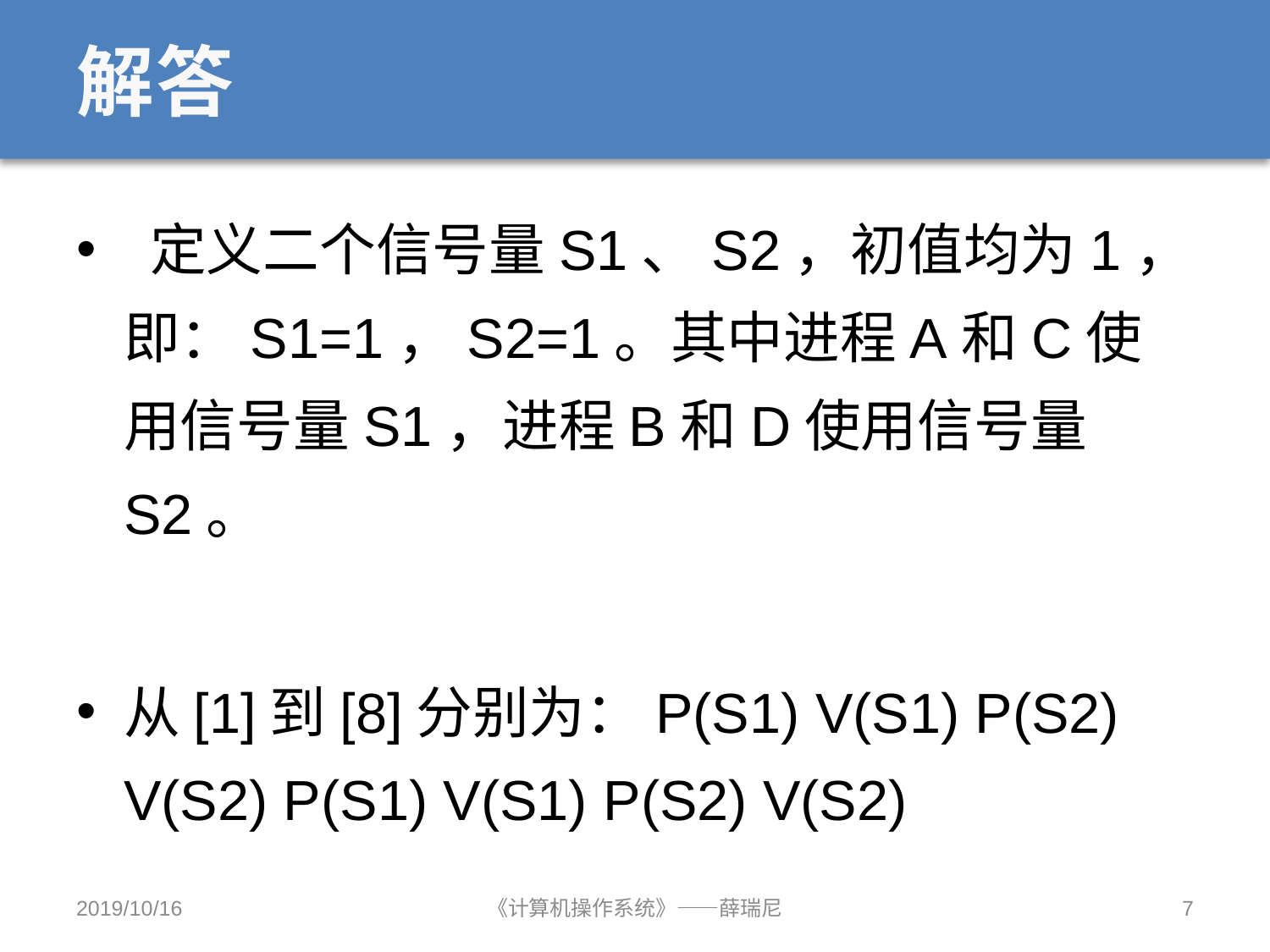

# 解答
 定义二个信号量S1、S2，初值均为1，即：S1=1，S2=1。其中进程A和C使用信号量S1，进程B和D使用信号量S2。

从[1]到[8]分别为：P(S1) V(S1) P(S2) V(S2) P(S1) V(S1) P(S2) V(S2)
2019/10/16
《计算机操作系统》——薛瑞尼
7